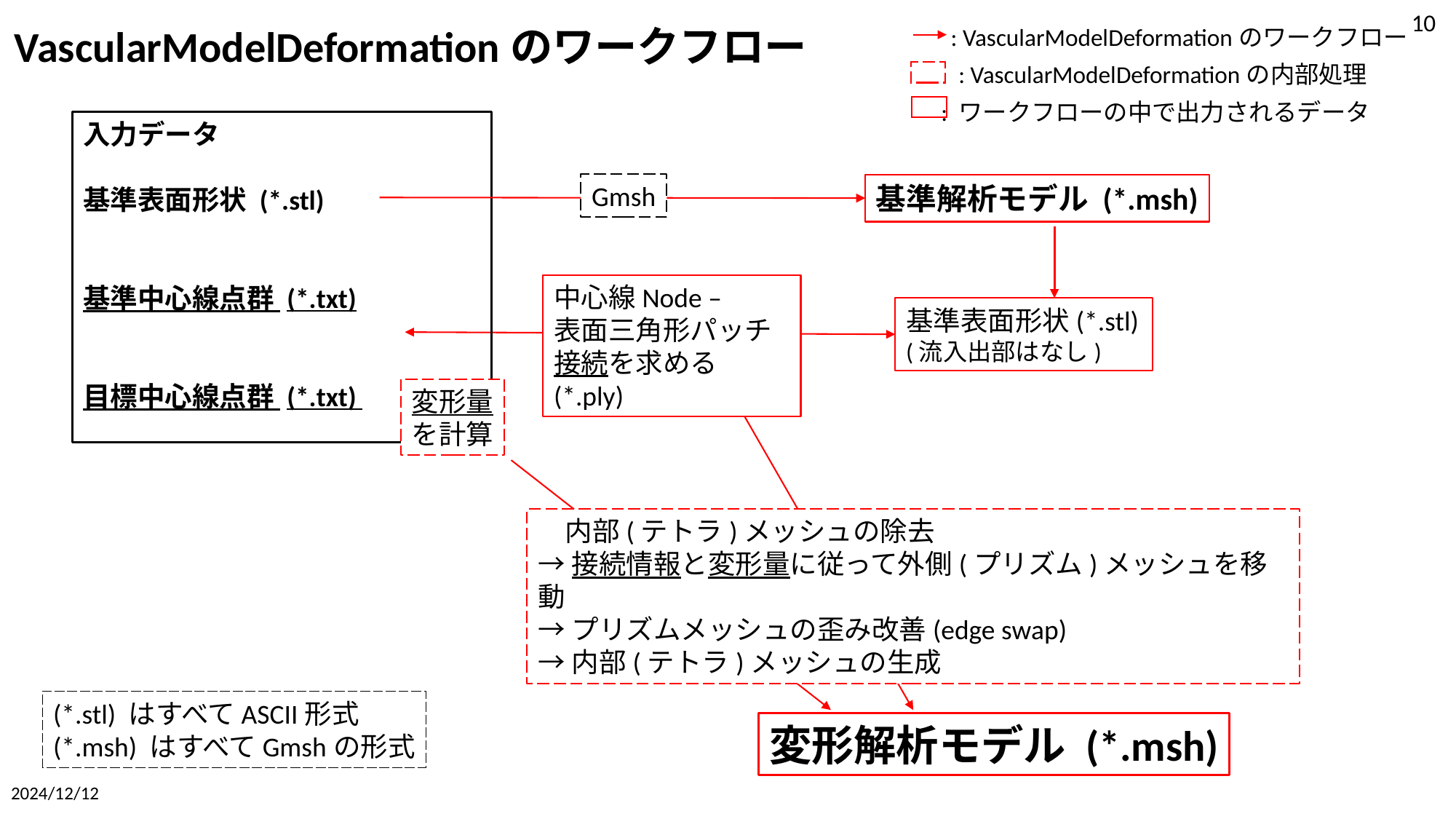

10
VascularModelDeformationのワークフロー
: VascularModelDeformationのワークフロー
: VascularModelDeformationの内部処理

: ワークフローの中で出力されるデータ

入力データ

基準表面形状 (*.stl)

基準中心線点群 (*.txt)

目標中心線点群 (*.txt)

Gmsh
基準解析モデル (*.msh)
中心線Node –
表面三角形パッチ
接続を求める(*.ply)
基準表面形状(*.stl)
(流入出部はなし)
変形量
を計算
　内部(テトラ)メッシュの除去
→接続情報と変形量に従って外側(プリズム)メッシュを移動
→プリズムメッシュの歪み改善(edge swap)
→内部(テトラ)メッシュの生成
(*.stl) はすべてASCII形式
(*.msh) はすべてGmshの形式
変形解析モデル (*.msh)
2024/12/12